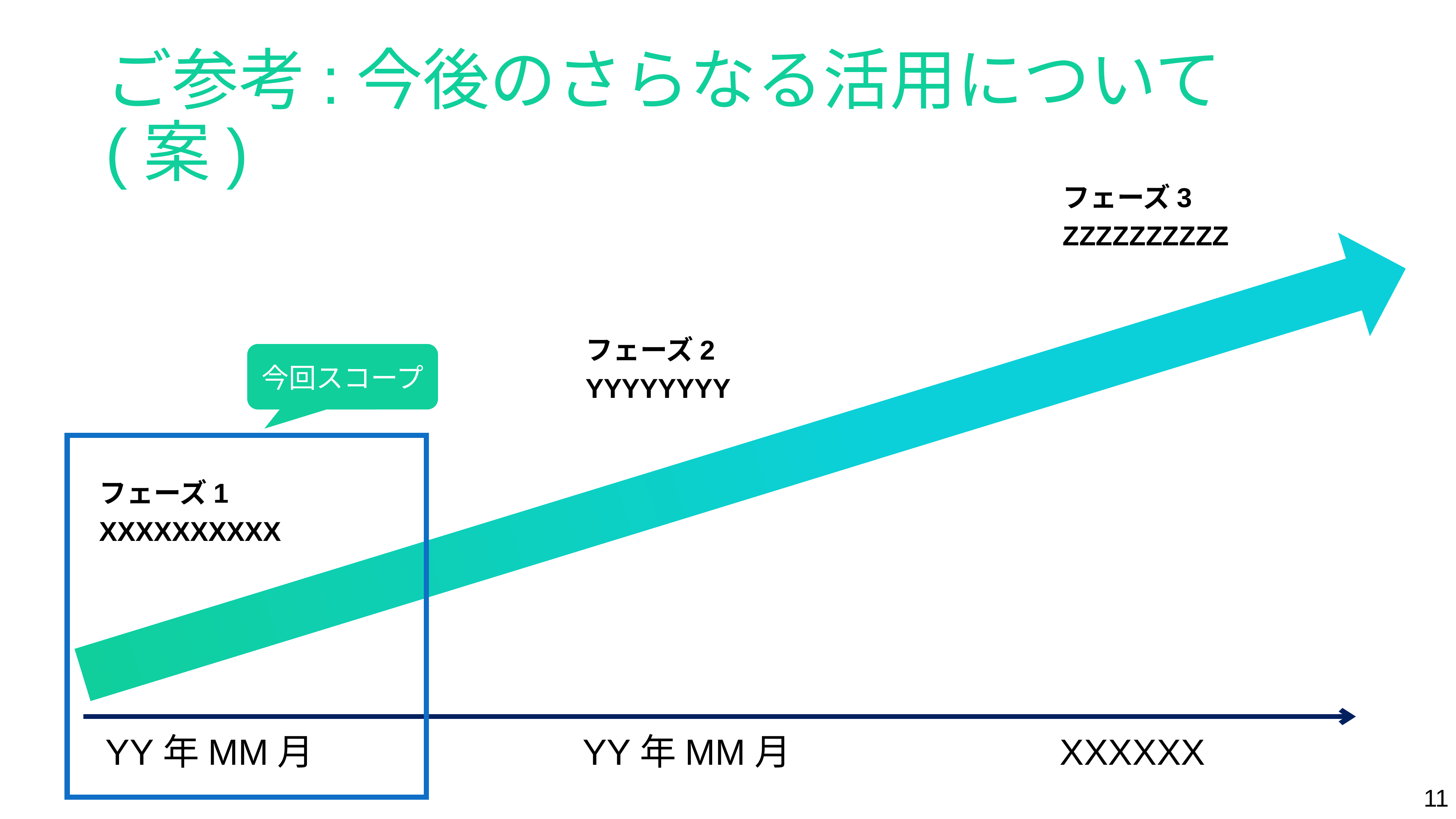

# ご参考:今後のさらなる活用について(案)
フェーズ3
ZZZZZZZZZZ
フェーズ2
YYYYYYYY
今回スコープ

フェーズ1
XXXXXXXXXX
YY年MM月
XXXXXX
YY年MM月
11